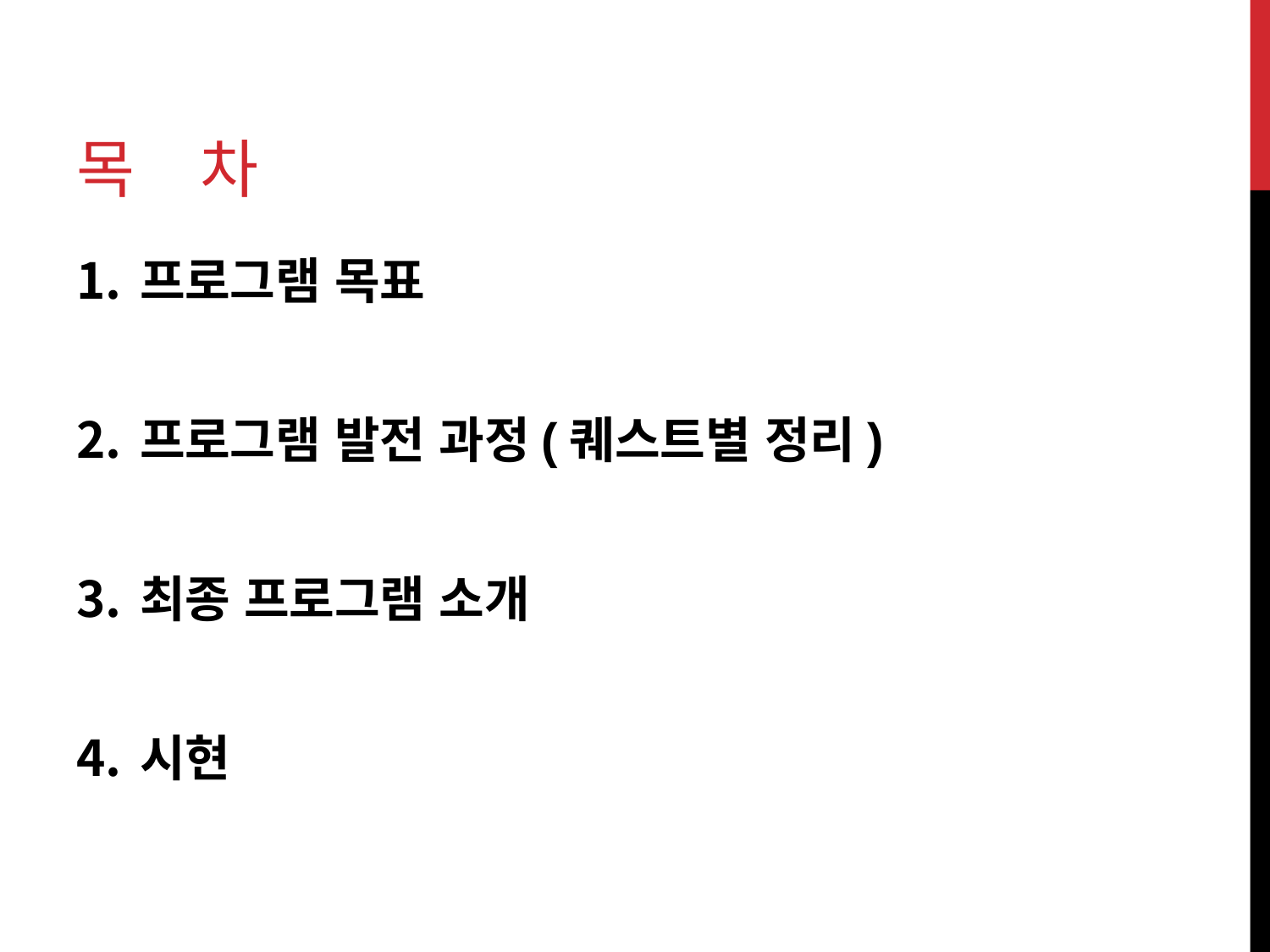

# 목    차
프로그램 목표

프로그램 발전 과정(퀘스트별 정리)

최종 프로그램 소개

시현